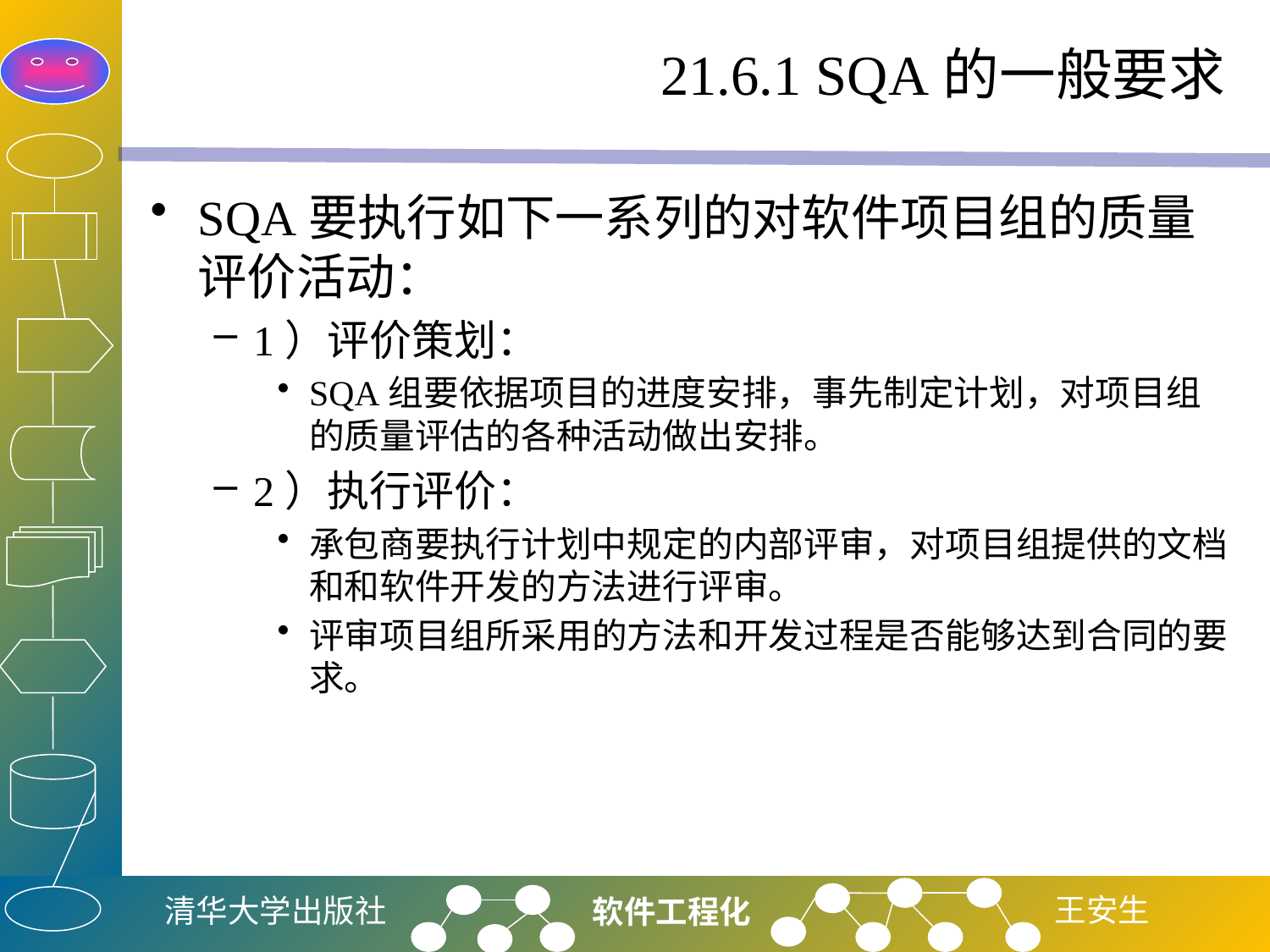

# 21.6.1 SQA的一般要求
SQA要执行如下一系列的对软件项目组的质量评价活动：
1）评价策划：
SQA组要依据项目的进度安排，事先制定计划，对项目组的质量评估的各种活动做出安排。
2）执行评价：
承包商要执行计划中规定的内部评审，对项目组提供的文档和和软件开发的方法进行评审。
评审项目组所采用的方法和开发过程是否能够达到合同的要求。